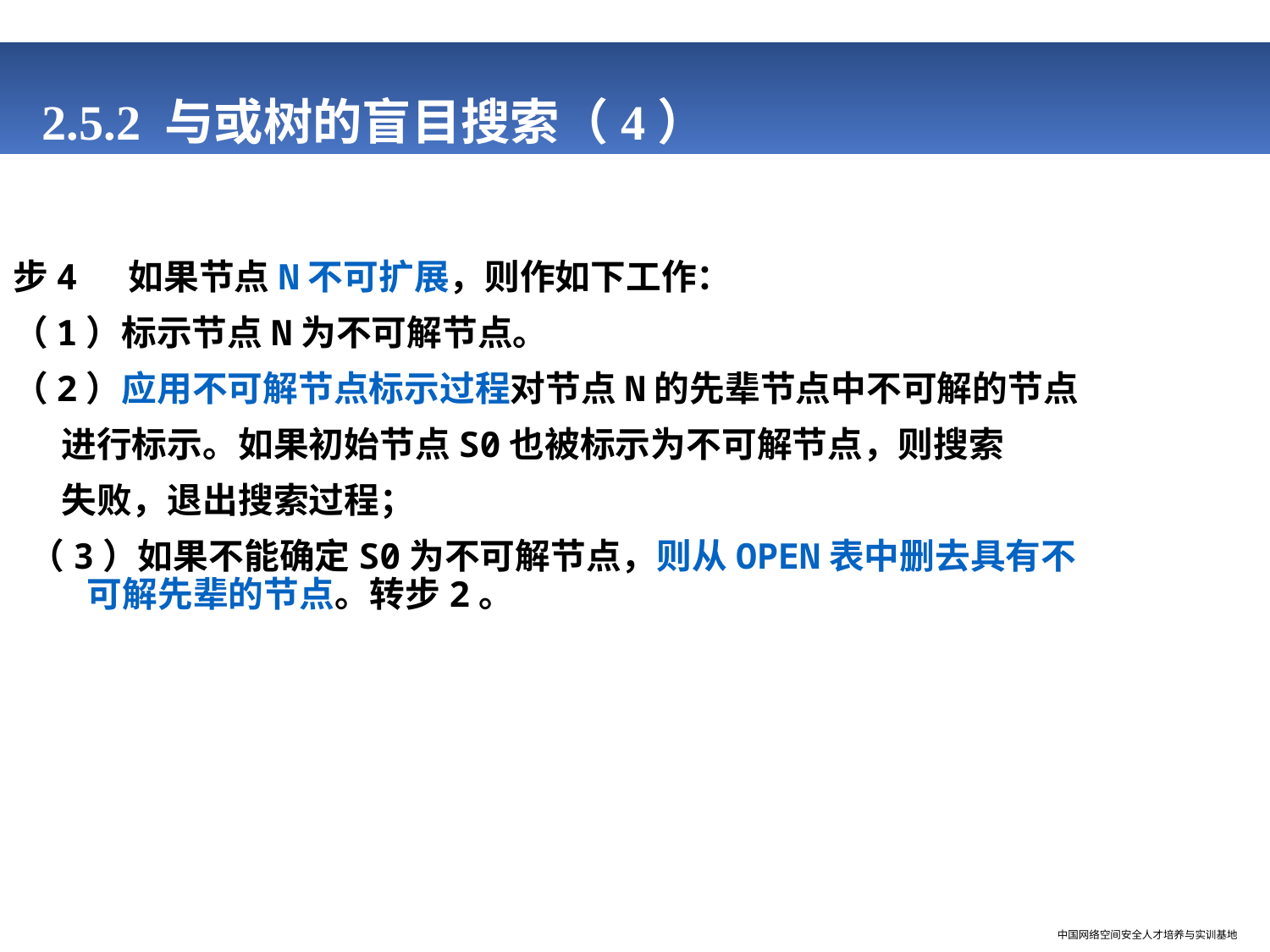

# 2.5.2 与或树的盲目搜索（4）
步4  如果节点N不可扩展，则作如下工作：
（1）标示节点N为不可解节点。
（2）应用不可解节点标示过程对节点N的先辈节点中不可解的节点
     进行标示。如果初始节点S0也被标示为不可解节点，则搜索
     失败，退出搜索过程；
 （3）如果不能确定S0为不可解节点，则从OPEN表中删去具有不可解先辈的节点。转步2。